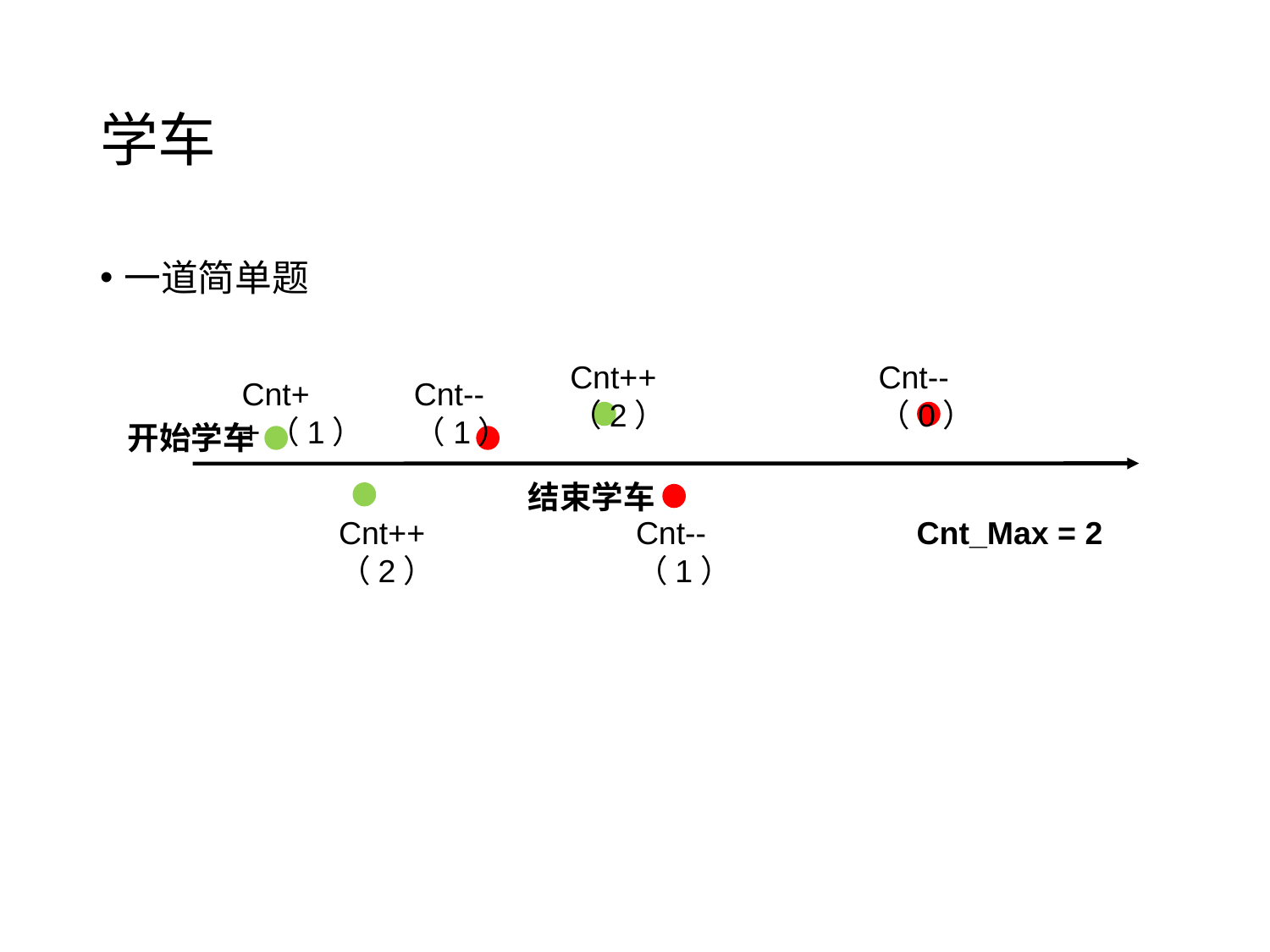

# 学车
一道简单题
Cnt++（2）
Cnt--（0）
Cnt--（1）
Cnt++（1）

开始学车

结束学车

Cnt--（1）
Cnt_Max = 2
Cnt++（2）